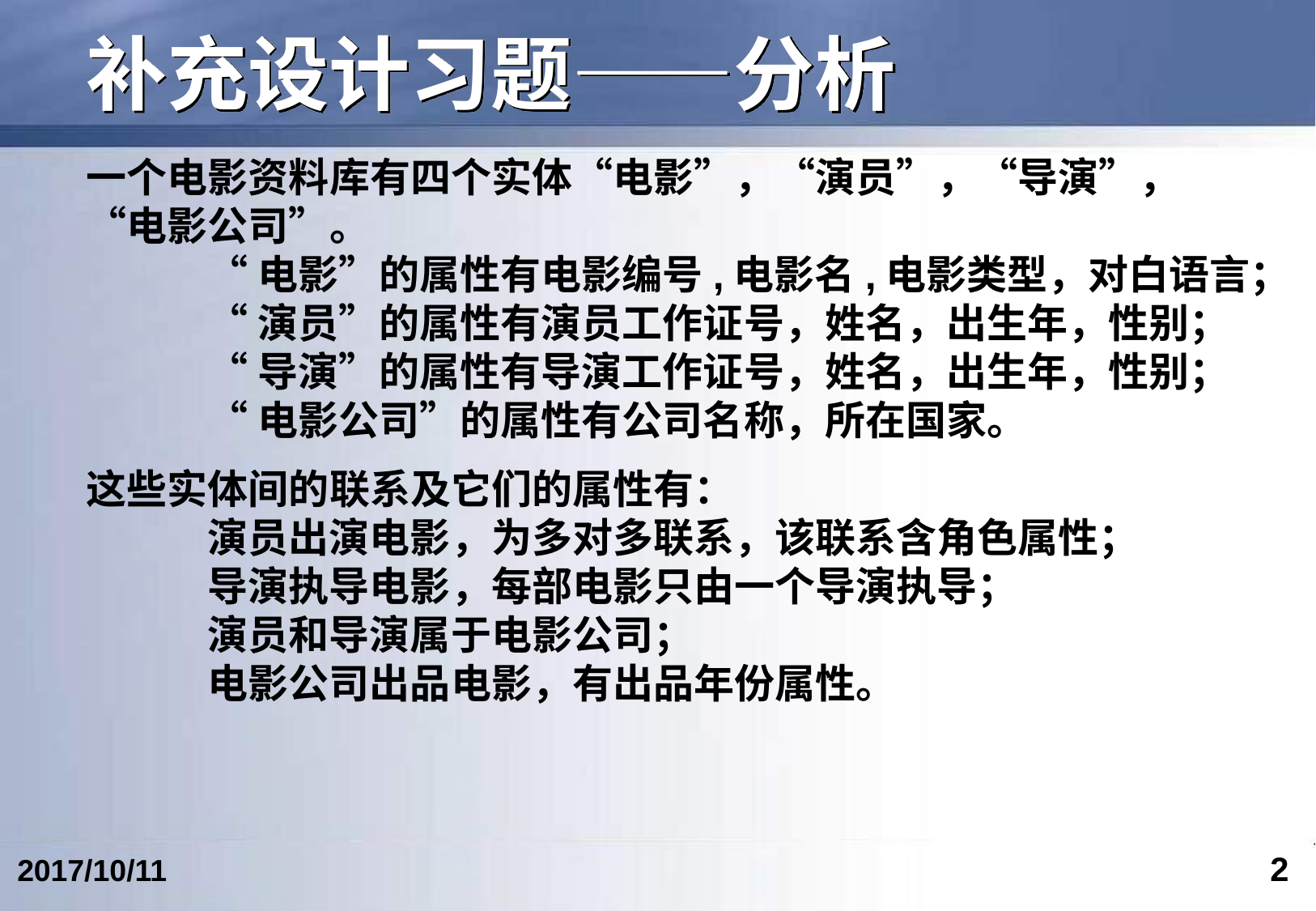

# 补充设计习题——分析
一个电影资料库有四个实体“电影”，“演员”，“导演”，“电影公司”。
	“电影”的属性有电影编号,电影名,电影类型，对白语言；
	“演员”的属性有演员工作证号，姓名，出生年，性别；
	“导演”的属性有导演工作证号，姓名，出生年，性别；
	“电影公司”的属性有公司名称，所在国家。
这些实体间的联系及它们的属性有：
	演员出演电影，为多对多联系，该联系含角色属性；
	导演执导电影，每部电影只由一个导演执导；
	演员和导演属于电影公司；
	电影公司出品电影，有出品年份属性。

2
2017/10/11